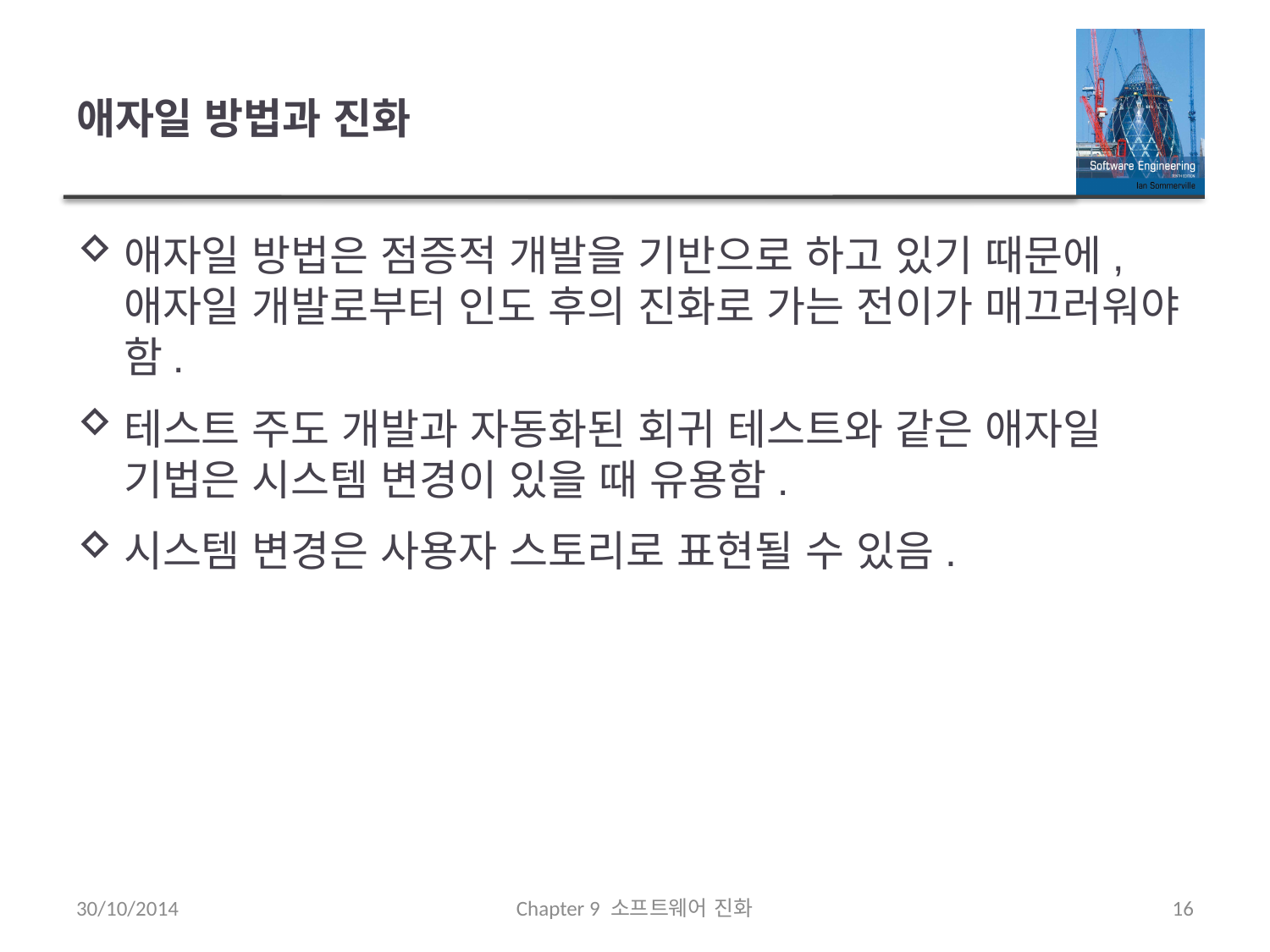

# 애자일 방법과 진화
애자일 방법은 점증적 개발을 기반으로 하고 있기 때문에, 애자일 개발로부터 인도 후의 진화로 가는 전이가 매끄러워야 함.
테스트 주도 개발과 자동화된 회귀 테스트와 같은 애자일 기법은 시스템 변경이 있을 때 유용함.
시스템 변경은 사용자 스토리로 표현될 수 있음.
30/10/2014
Chapter 9 소프트웨어 진화
16